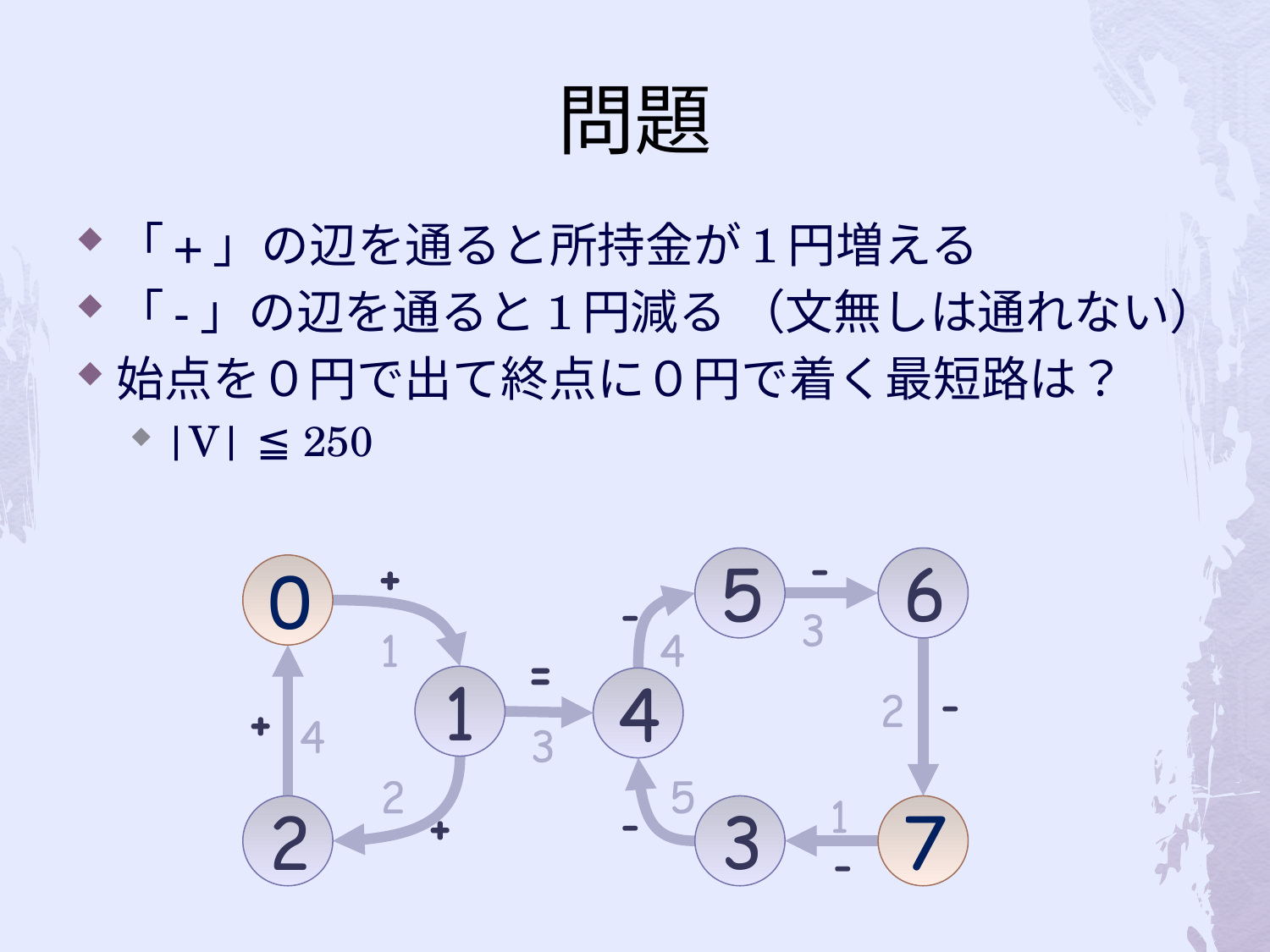

# 問題
「+」の辺を通ると所持金が1円増える
「-」の辺を通ると1円減る （文無しは通れない）
始点を０円で出て終点に０円で着く最短路は？
|V| ≦ 250
-
+
5
6
0
-
3
1
4
=
1
4
-
2
+
4
3
2
5
1
-
+
3
2
7
-